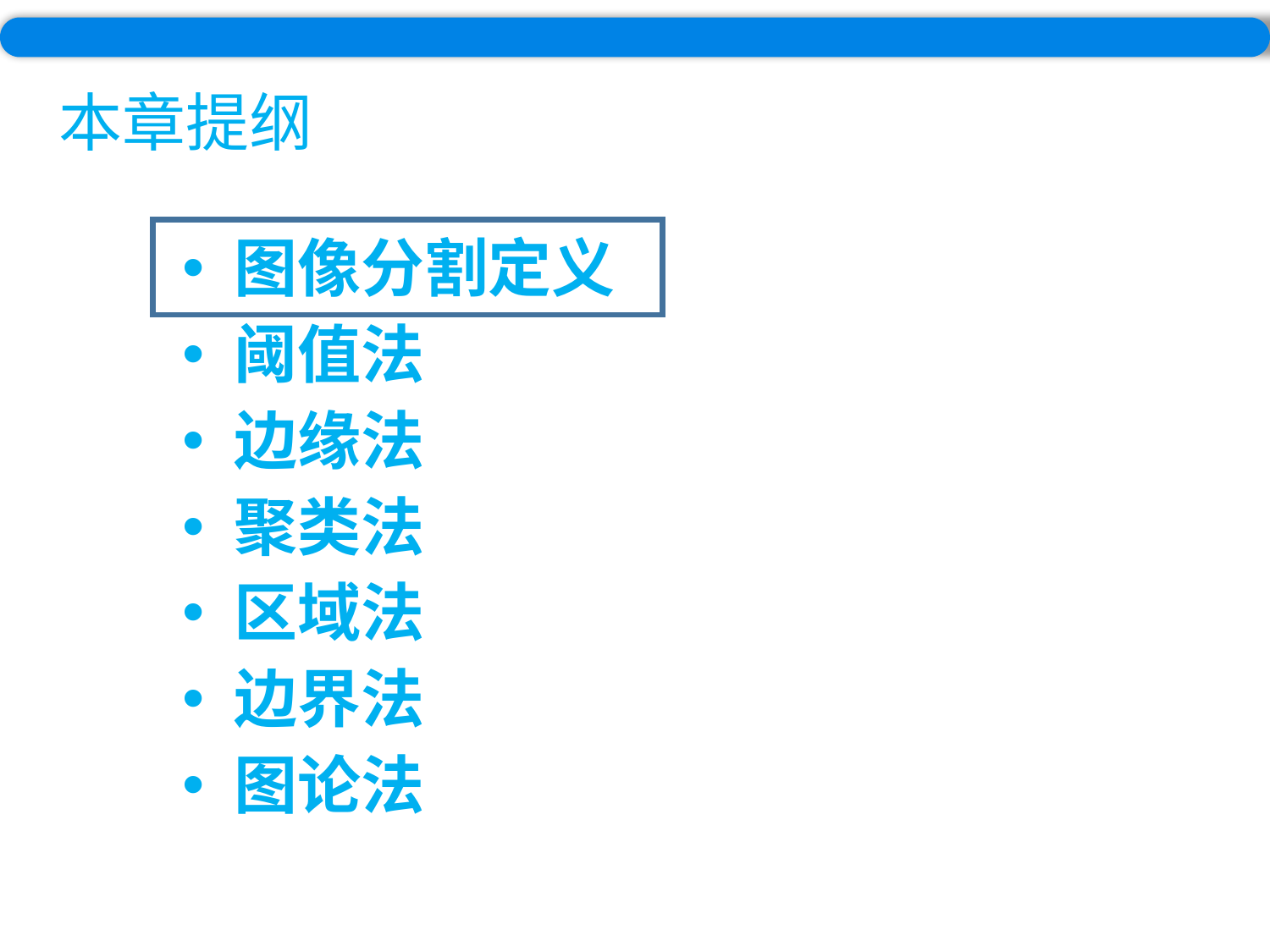

本章提纲

 图像分割定义
 阈值法
 边缘法
 聚类法
 区域法
 边界法
 图论法